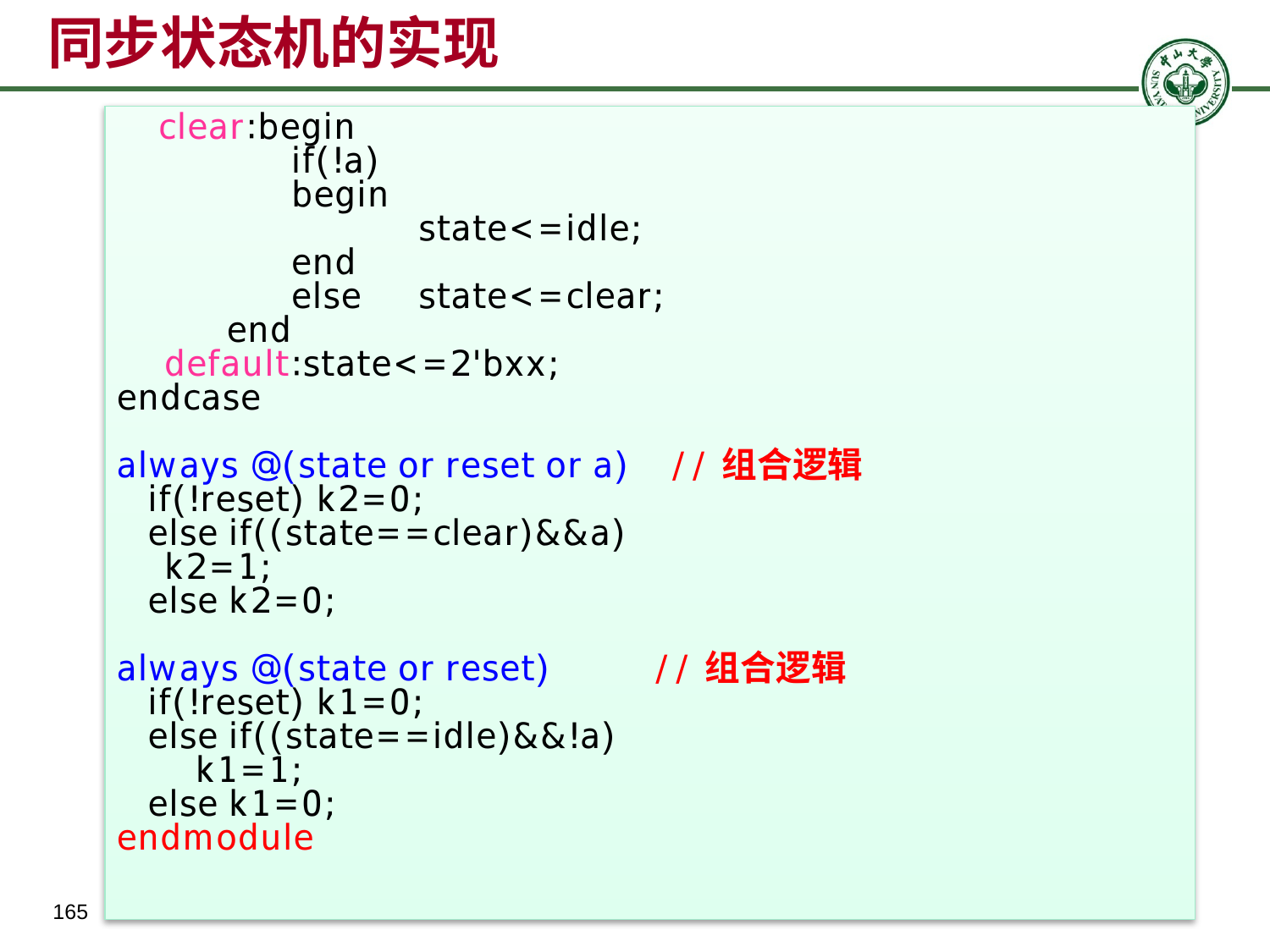

# 同步状态机的实现
    clear:begin
		if(!a)
		begin
			state<=idle;
		end
		else	state<=clear;
	      end
	default:state<=2'bxx;
endcase

always @(state or reset or a)    //组合逻辑
   if(!reset) k2=0;
   else if((state==clear)&&a)
    	k2=1;
   else k2=0;

always @(state or reset)          //组合逻辑
   if(!reset) k1=0;
   else if((state==idle)&&!a)
	   k1=1;
   else k1=0;
endmodule